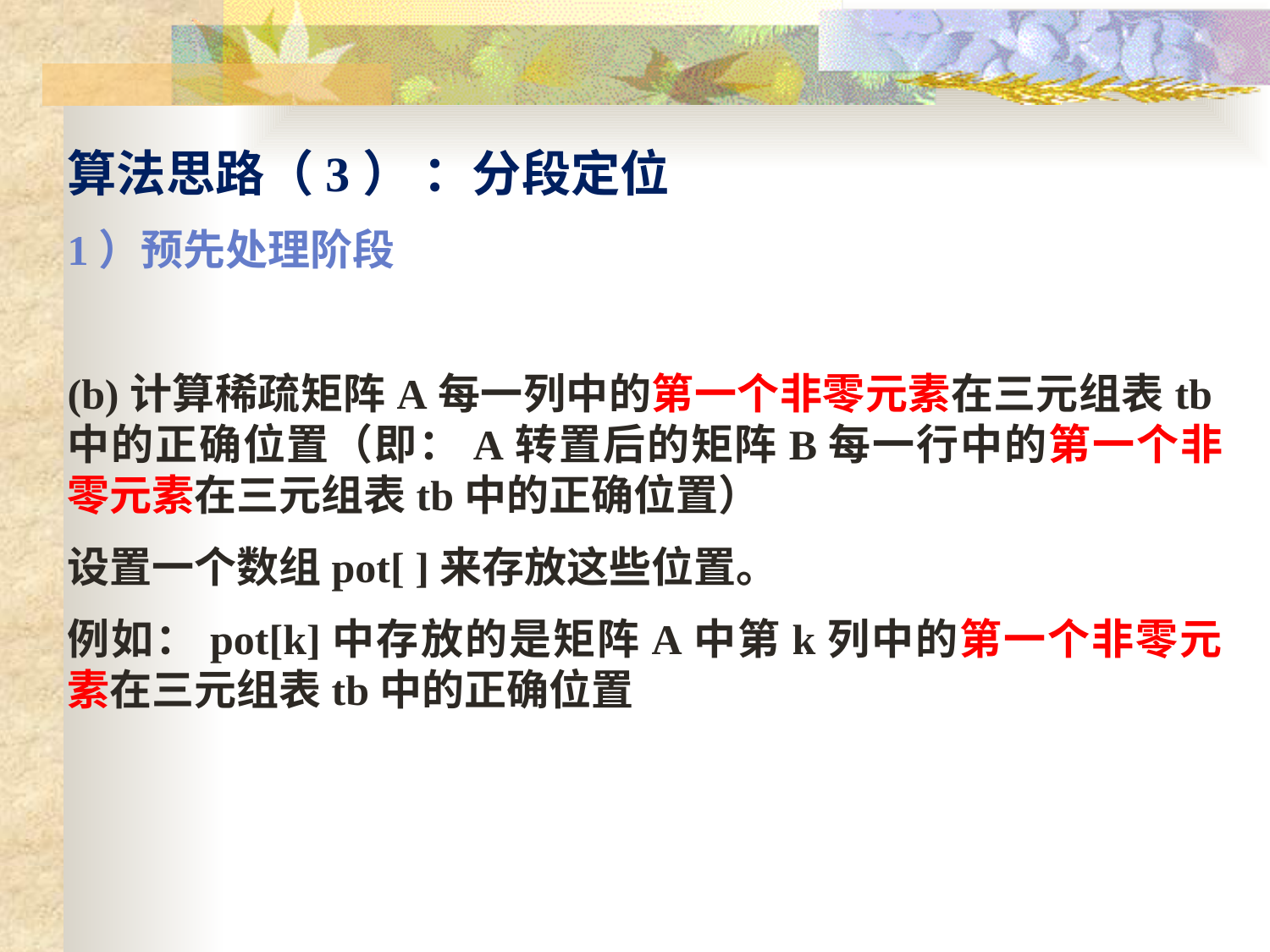

算法思路（3） ：分段定位
1）预先处理阶段

(b)计算稀疏矩阵A每一列中的第一个非零元素在三元组表tb中的正确位置（即：A转置后的矩阵B每一行中的第一个非零元素在三元组表tb中的正确位置）
设置一个数组pot[ ]来存放这些位置。
例如：pot[k]中存放的是矩阵A中第k列中的第一个非零元素在三元组表tb中的正确位置